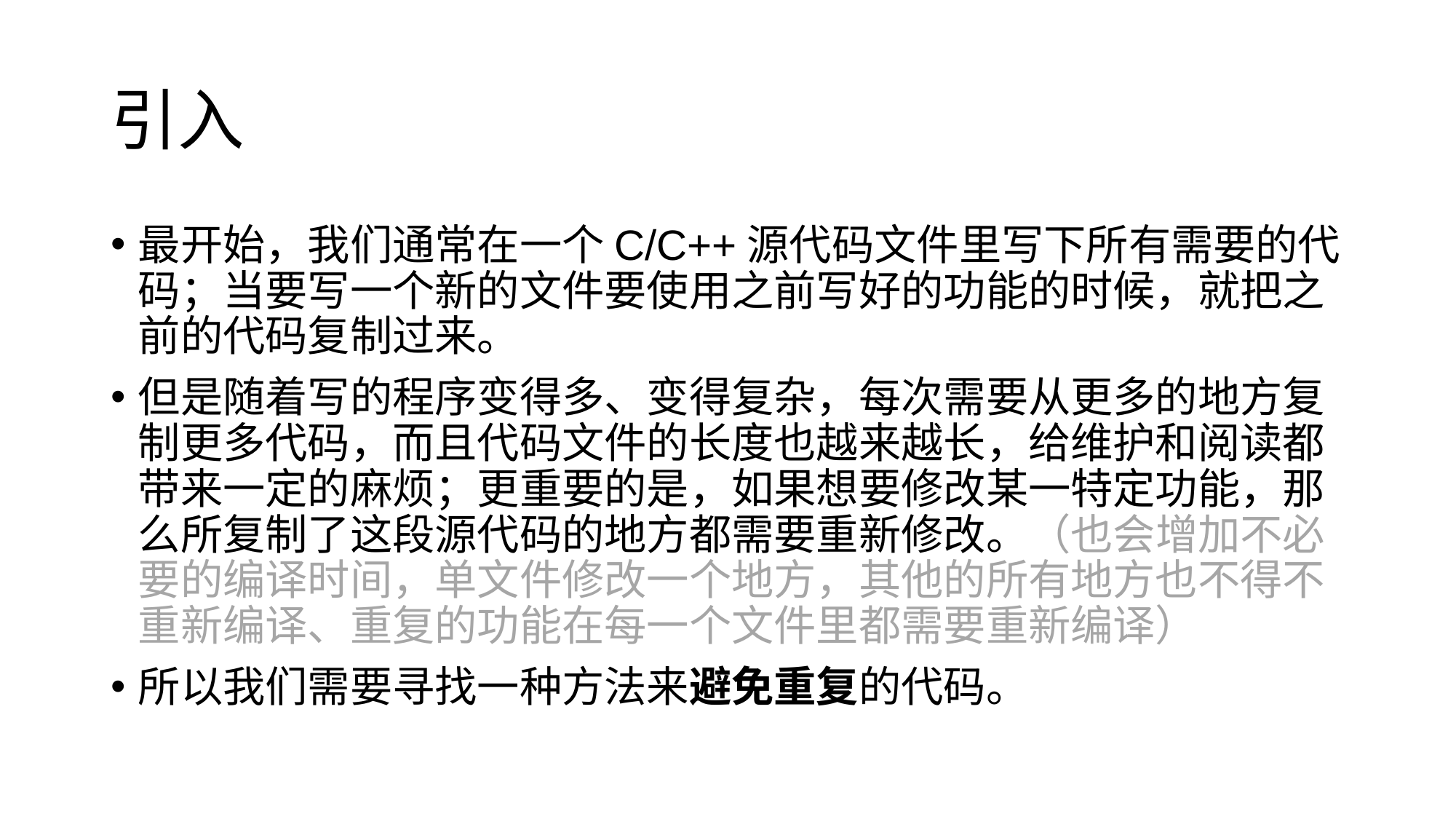

# 引入
最开始，我们通常在一个C/C++源代码文件里写下所有需要的代码；当要写一个新的文件要使用之前写好的功能的时候，就把之前的代码复制过来。
但是随着写的程序变得多、变得复杂，每次需要从更多的地方复制更多代码，而且代码文件的长度也越来越长，给维护和阅读都带来一定的麻烦；更重要的是，如果想要修改某一特定功能，那么所复制了这段源代码的地方都需要重新修改。（也会增加不必要的编译时间，单文件修改一个地方，其他的所有地方也不得不重新编译、重复的功能在每一个文件里都需要重新编译）
所以我们需要寻找一种方法来避免重复的代码。